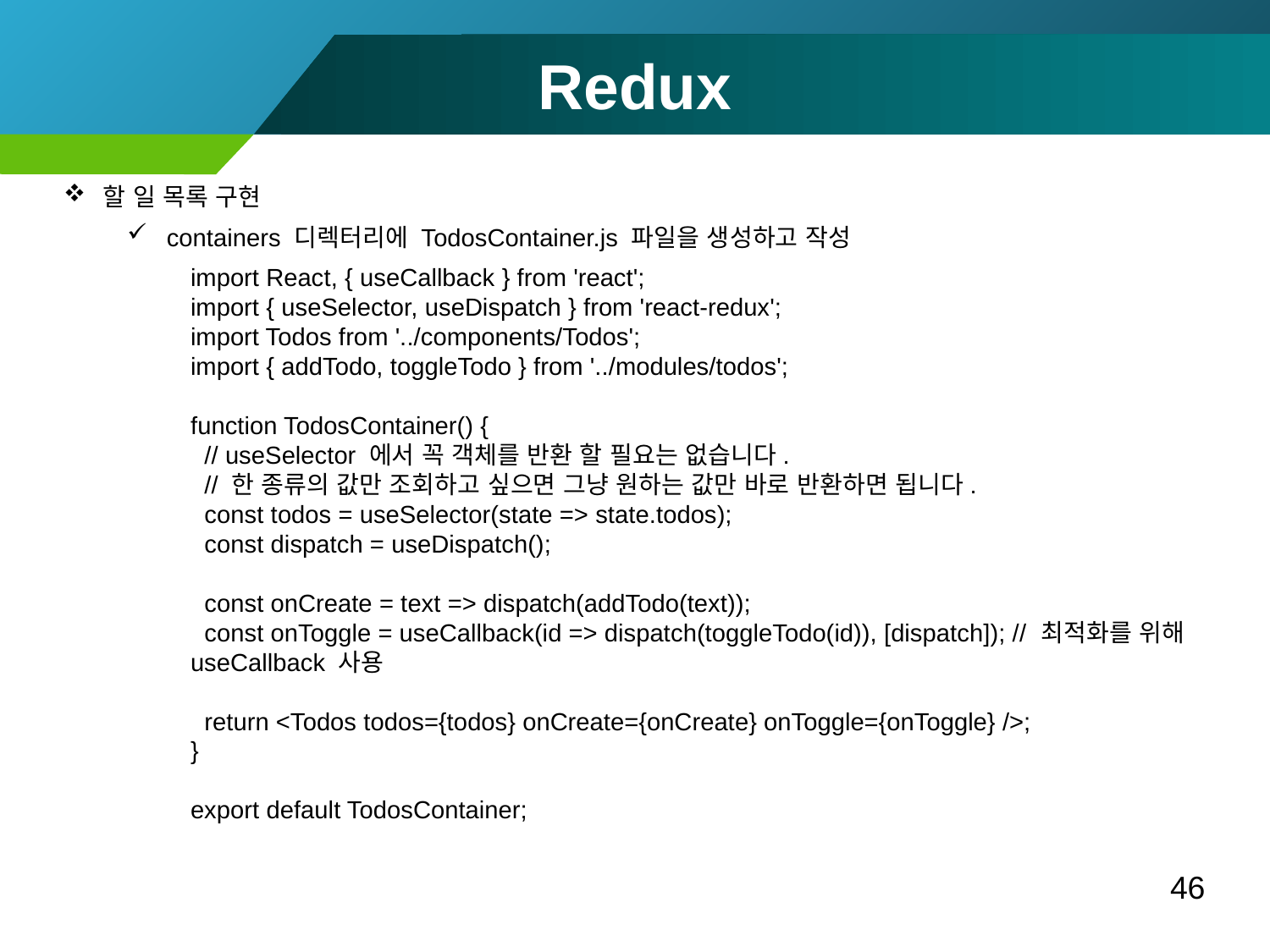

Redux
할 일 목록 구현
containers 디렉터리에 TodosContainer.js 파일을 생성하고 작성
import React, { useCallback } from 'react';
import { useSelector, useDispatch } from 'react-redux';
import Todos from '../components/Todos';
import { addTodo, toggleTodo } from '../modules/todos';

function TodosContainer() {
  // useSelector 에서 꼭 객체를 반환 할 필요는 없습니다.
  // 한 종류의 값만 조회하고 싶으면 그냥 원하는 값만 바로 반환하면 됩니다.
  const todos = useSelector(state => state.todos);
  const dispatch = useDispatch();

  const onCreate = text => dispatch(addTodo(text));
  const onToggle = useCallback(id => dispatch(toggleTodo(id)), [dispatch]); // 최적화를 위해 useCallback 사용

  return <Todos todos={todos} onCreate={onCreate} onToggle={onToggle} />;
}

export default TodosContainer;
46